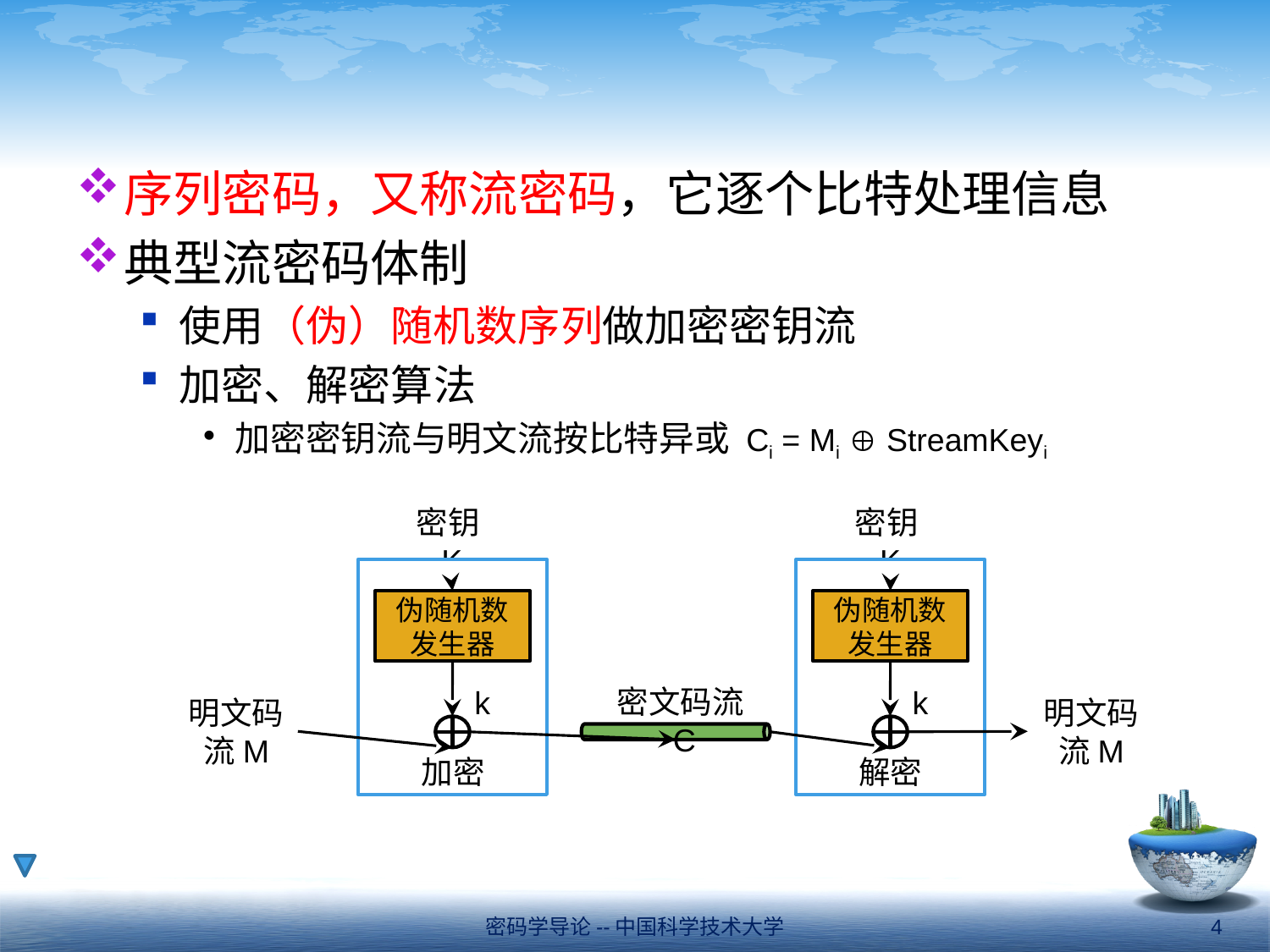

#
序列密码，又称流密码，它逐个比特处理信息
典型流密码体制
使用（伪）随机数序列做加密密钥流
加密、解密算法
加密密钥流与明文流按比特异或 Ci = Mi ⊕ StreamKeyi

密钥K
密钥K

伪随机数发生器
k

加密

伪随机数发生器
k

解密

密文码流C
明文码流M
明文码流M

密码学导论--中国科学技术大学
4